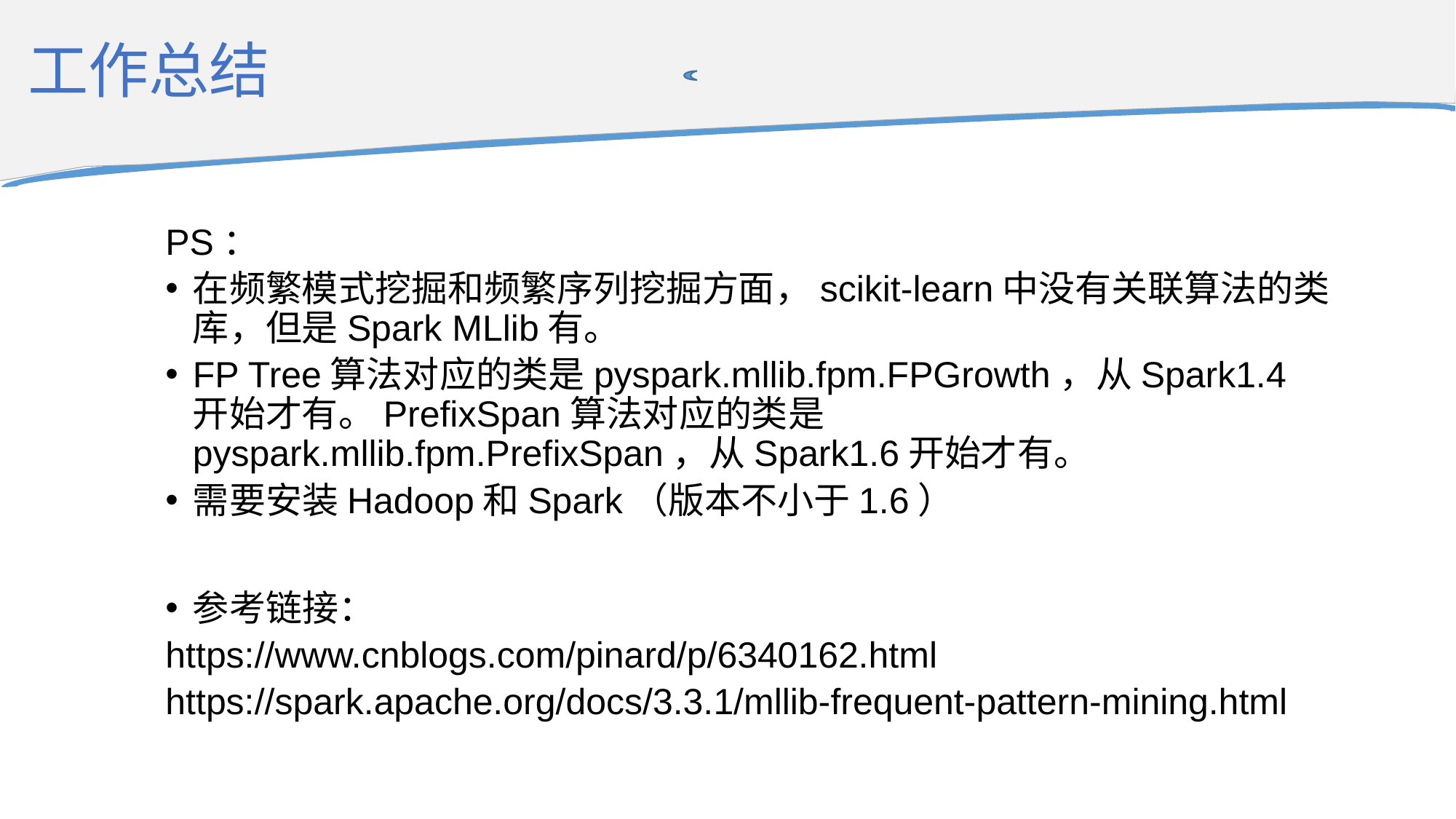

# 工作总结
PS：
在频繁模式挖掘和频繁序列挖掘方面，scikit-learn中没有关联算法的类库，但是Spark MLlib有。
FP Tree算法对应的类是pyspark.mllib.fpm.FPGrowth，从Spark1.4开始才有。PrefixSpan算法对应的类是pyspark.mllib.fpm.PrefixSpan，从Spark1.6开始才有。
需要安装Hadoop和Spark（版本不小于1.6）

参考链接：
https://www.cnblogs.com/pinard/p/6340162.html
https://spark.apache.org/docs/3.3.1/mllib-frequent-pattern-mining.html